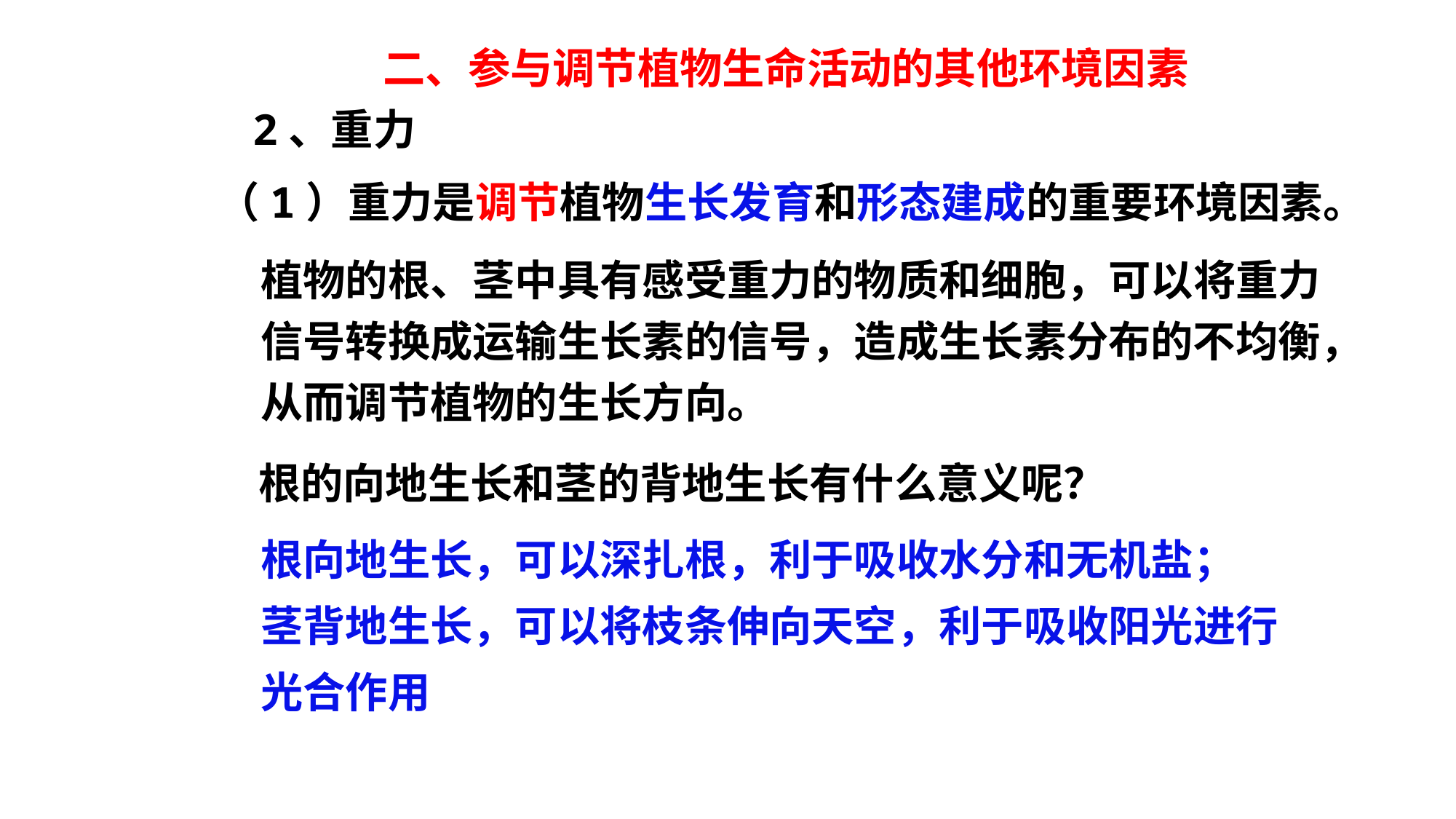

二、参与调节植物生命活动的其他环境因素
2、重力
（1）重力是调节植物生长发育和形态建成的重要环境因素。
植物的根、茎中具有感受重力的物质和细胞，可以将重力信号转换成运输生长素的信号，造成生长素分布的不均衡，从而调节植物的生长方向。
根的向地生长和茎的背地生长有什么意义呢？
根向地生长，可以深扎根，利于吸收水分和无机盐；
茎背地生长，可以将枝条伸向天空，利于吸收阳光进行光合作用